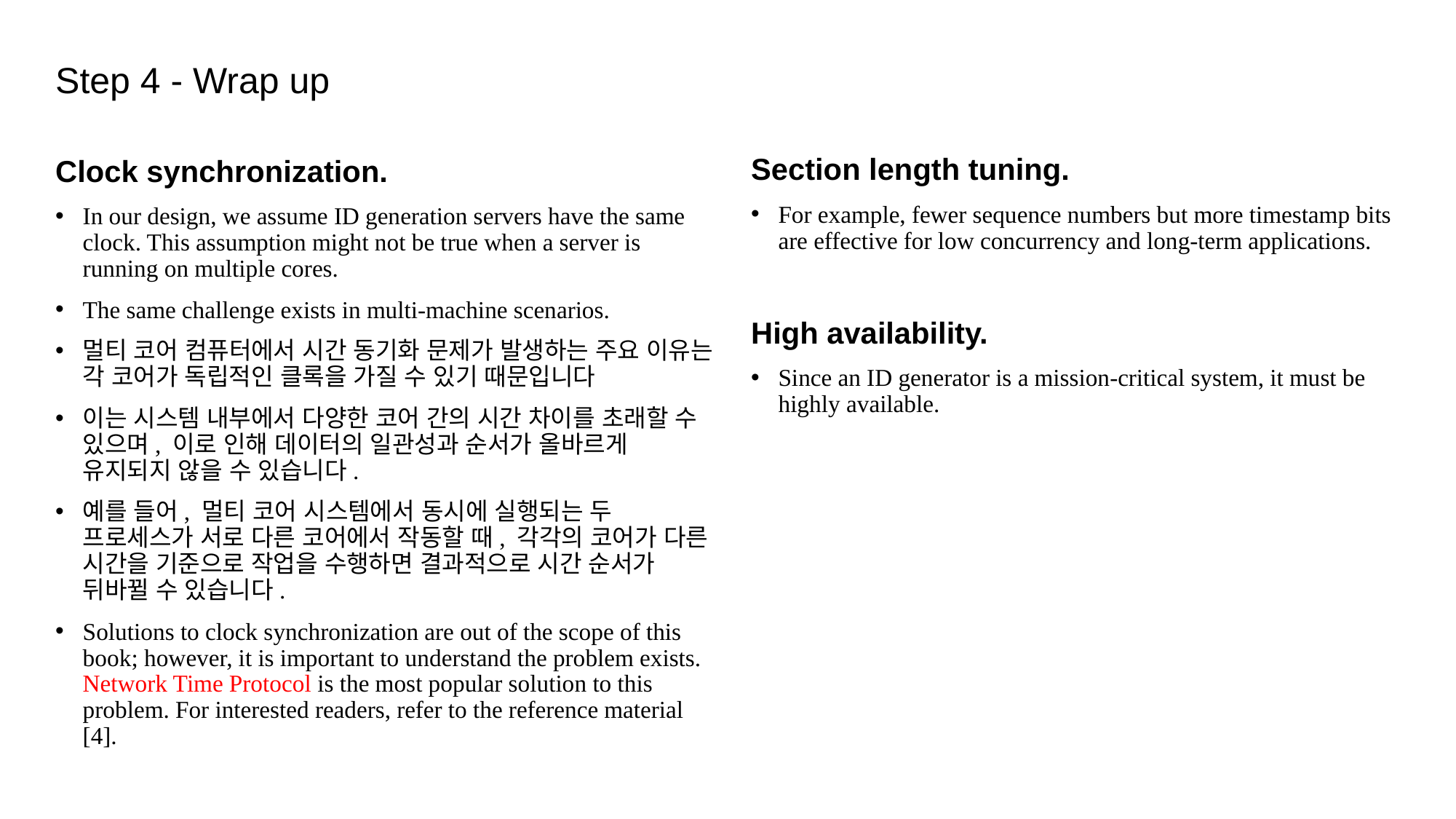

# Step 4 - Wrap up
Section length tuning.
For example, fewer sequence numbers but more timestamp bits are effective for low concurrency and long-term applications.

High availability.
Since an ID generator is a mission-critical system, it must be highly available.
Clock synchronization.
In our design, we assume ID generation servers have the same clock. This assumption might not be true when a server is running on multiple cores.
The same challenge exists in multi-machine scenarios.
멀티 코어 컴퓨터에서 시간 동기화 문제가 발생하는 주요 이유는 각 코어가 독립적인 클록을 가질 수 있기 때문입니다
이는 시스템 내부에서 다양한 코어 간의 시간 차이를 초래할 수 있으며, 이로 인해 데이터의 일관성과 순서가 올바르게 유지되지 않을 수 있습니다.
예를 들어, 멀티 코어 시스템에서 동시에 실행되는 두 프로세스가 서로 다른 코어에서 작동할 때, 각각의 코어가 다른 시간을 기준으로 작업을 수행하면 결과적으로 시간 순서가 뒤바뀔 수 있습니다.
Solutions to clock synchronization are out of the scope of this book; however, it is important to understand the problem exists. Network Time Protocol is the most popular solution to this problem. For interested readers, refer to the reference material [4].